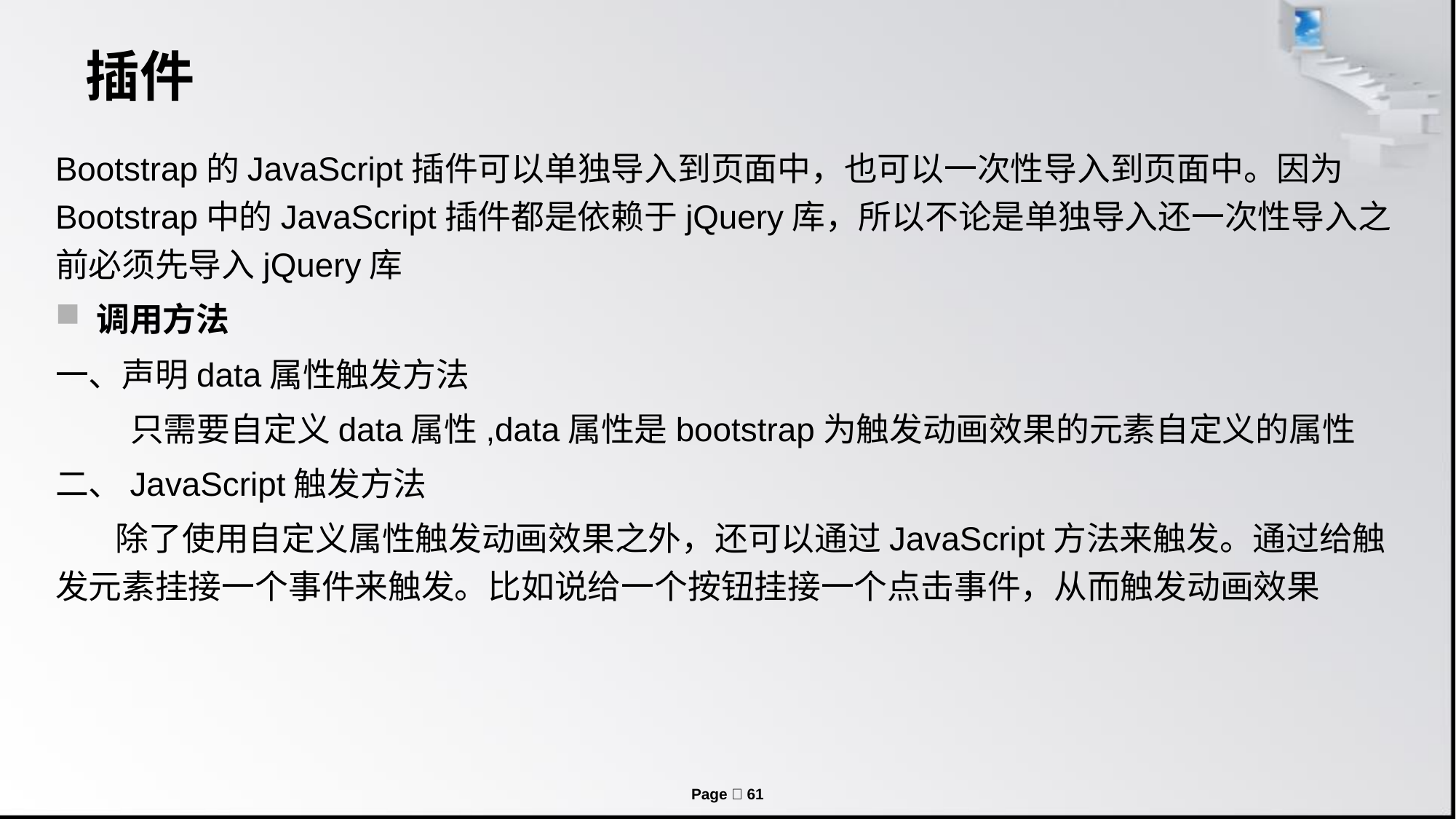

# 插件
Bootstrap的JavaScript插件可以单独导入到页面中，也可以一次性导入到页面中。因为Bootstrap中的JavaScript插件都是依赖于jQuery库，所以不论是单独导入还一次性导入之前必须先导入jQuery库
调用方法
一、声明data属性触发方法
         只需要自定义data属性,data属性是bootstrap为触发动画效果的元素自定义的属性
二、JavaScript触发方法
       除了使用自定义属性触发动画效果之外，还可以通过JavaScript方法来触发。通过给触发元素挂接一个事件来触发。比如说给一个按钮挂接一个点击事件，从而触发动画效果